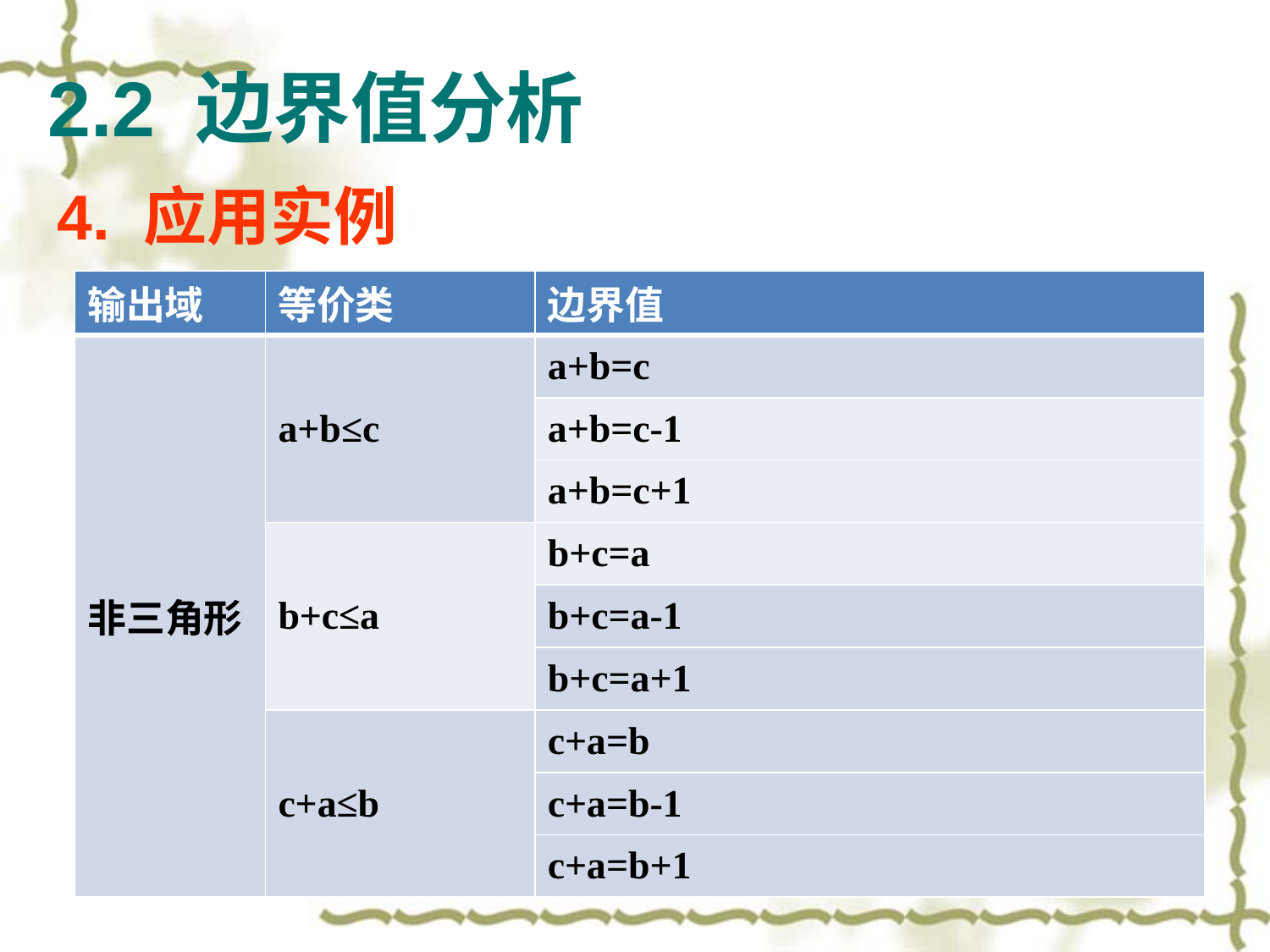

# 2.2 边界值分析
4. 应用实例
| 输出域 | 等价类 | 边界值 |
| --- | --- | --- |
| 非三角形 | a+b≤c | a+b=c |
|  |  | a+b=c-1 |
|  |  | a+b=c+1 |
|  | b+c≤a | b+c=a |
|  |  | b+c=a-1 |
|  |  | b+c=a+1 |
|  | c+a≤b | c+a=b |
|  |  | c+a=b-1 |
|  |  | c+a=b+1 |